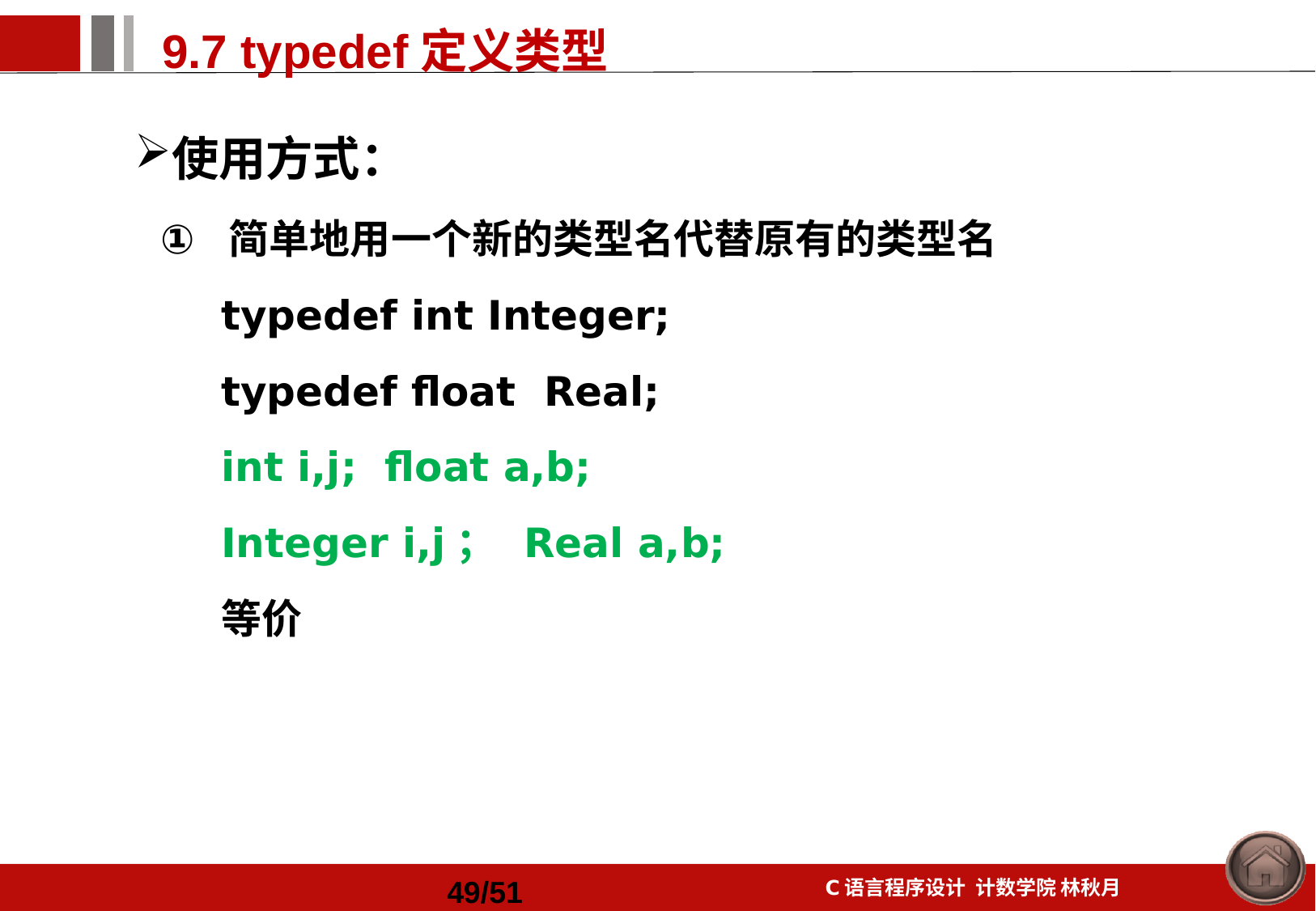

使用方式：
简单地用一个新的类型名代替原有的类型名
typedef int Integer;
typedef float  Real;
int i,j;  float a,b;
Integer i,j；  Real a,b;
等价